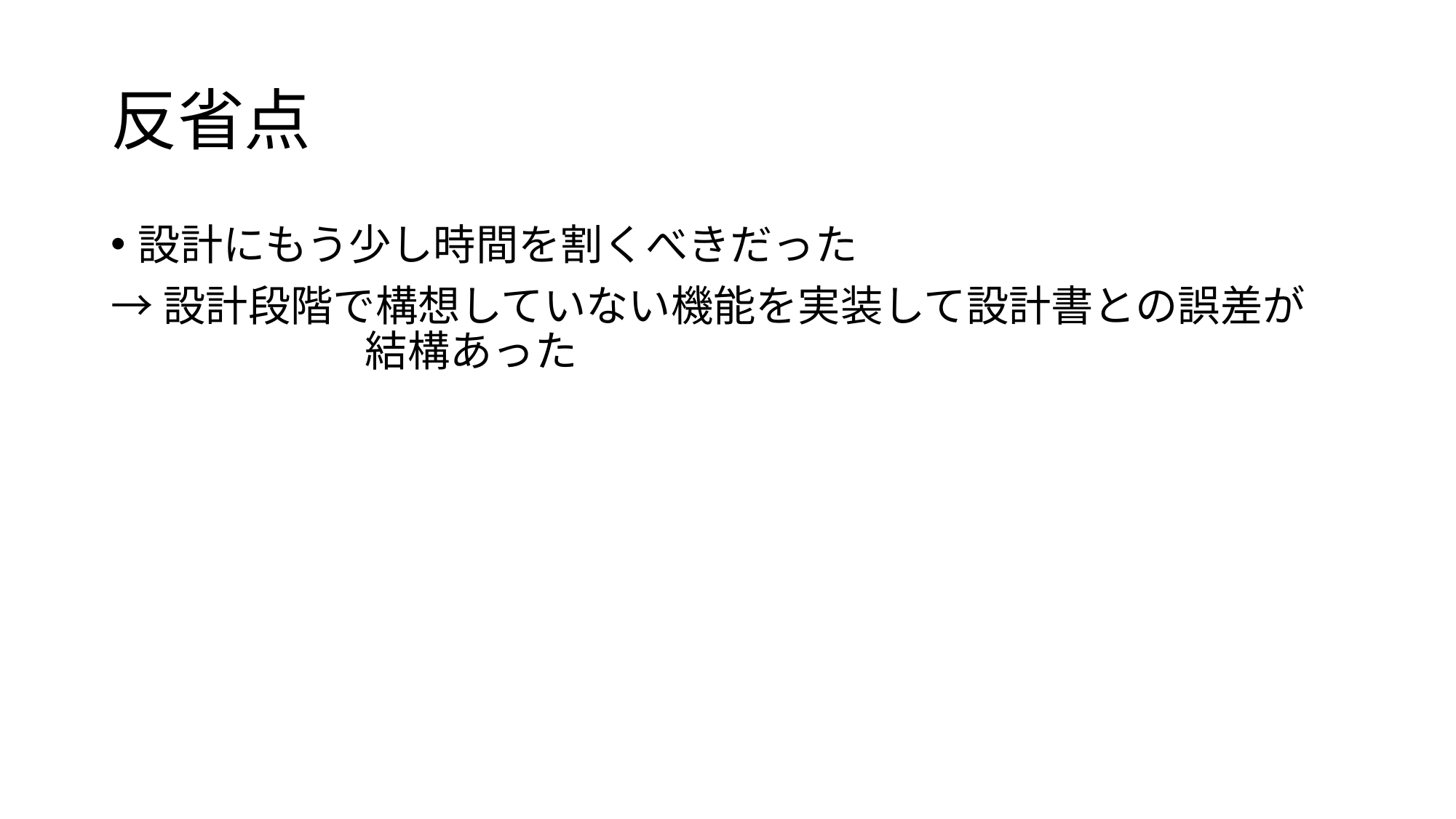

# 反省点
設計にもう少し時間を割くべきだった
→設計段階で構想していない機能を実装して設計書との誤差が　　　　　　結構あった